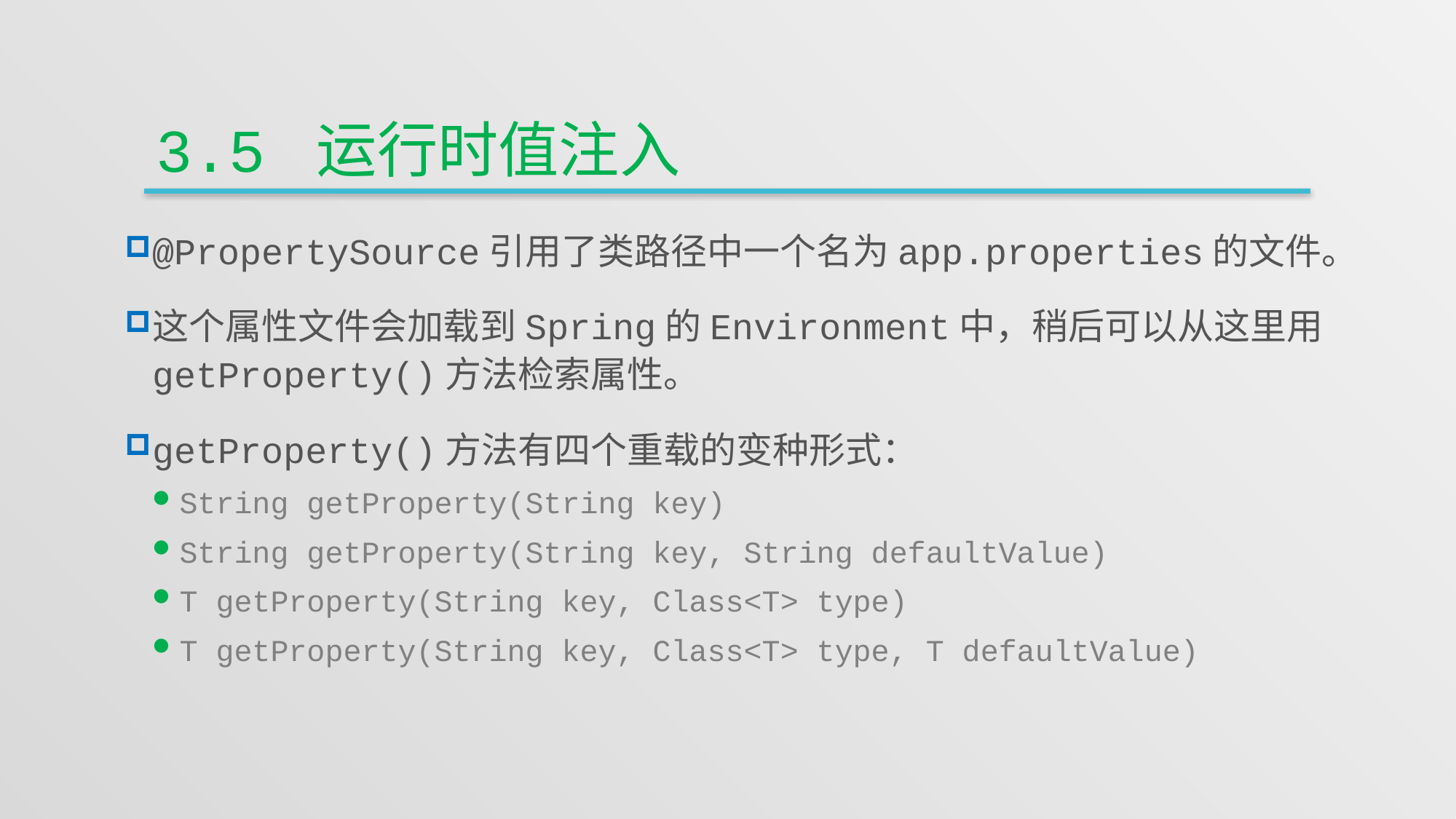

# 3.5 运行时值注入
@PropertySource引用了类路径中一个名为app.properties的文件。
这个属性文件会加载到Spring的Environment中，稍后可以从这里用getProperty()方法检索属性。
getProperty()方法有四个重载的变种形式：
String getProperty(String key)
String getProperty(String key, String defaultValue)
T getProperty(String key, Class<T> type)
T getProperty(String key, Class<T> type, T defaultValue)